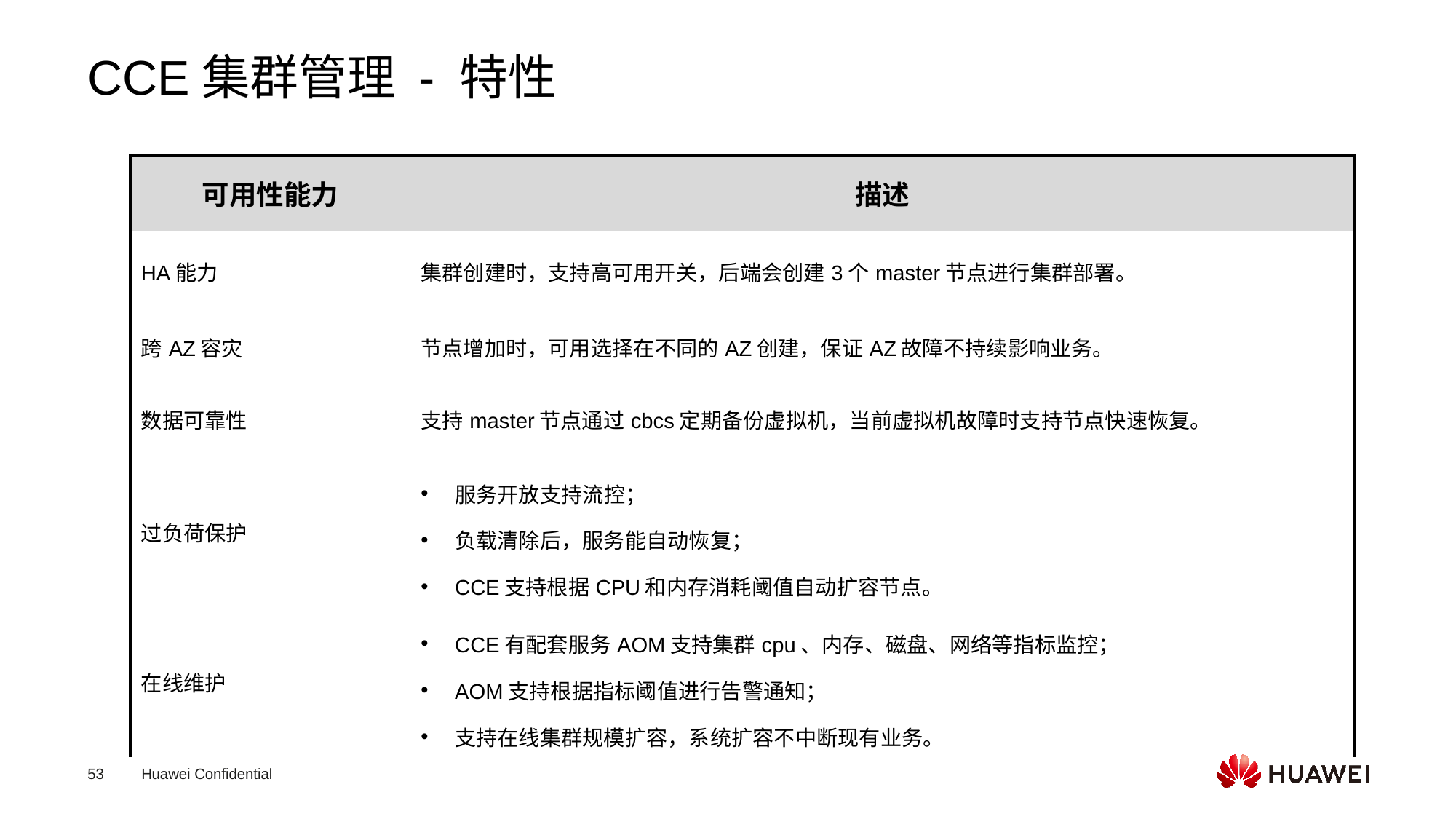

# CCE集群管理 - 特性
| 可用性能力 | 描述 |
| --- | --- |
| HA能力 | 集群创建时，支持高可用开关，后端会创建3个master节点进行集群部署。 |
| 跨AZ容灾 | 节点增加时，可用选择在不同的AZ创建，保证AZ故障不持续影响业务。 |
| 数据可靠性 | 支持master节点通过cbcs定期备份虚拟机，当前虚拟机故障时支持节点快速恢复。 |
| 过负荷保护 | 服务开放支持流控； 负载清除后，服务能自动恢复； CCE支持根据CPU和内存消耗阈值自动扩容节点。 |
| 在线维护 | CCE有配套服务AOM支持集群cpu、内存、磁盘、网络等指标监控； AOM支持根据指标阈值进行告警通知； 支持在线集群规模扩容，系统扩容不中断现有业务。 |